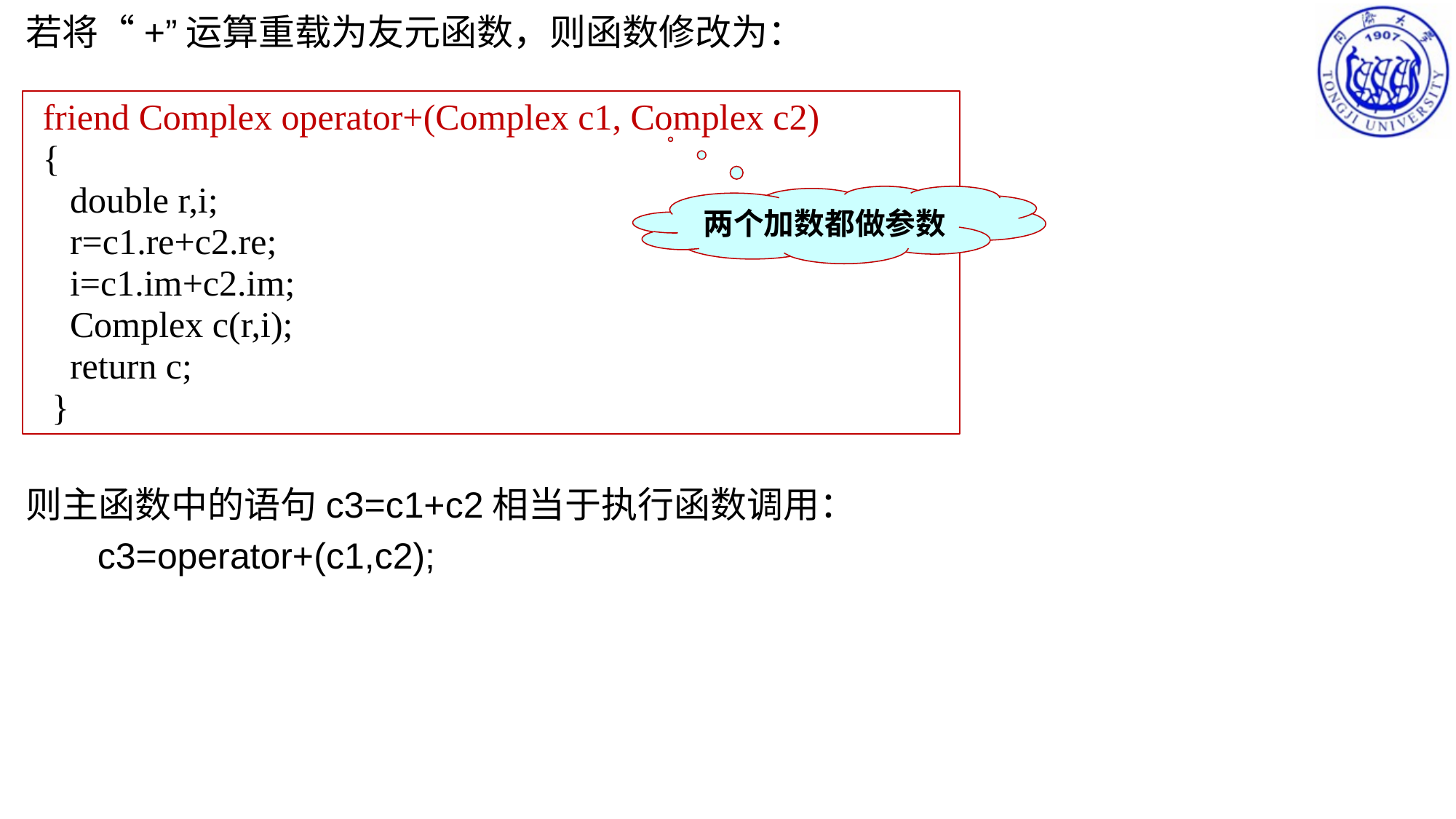

若将“+”运算重载为友元函数，则函数修改为：
 friend Complex operator+(Complex c1, Complex c2)
 {
    double r,i;
    r=c1.re+c2.re;
    i=c1.im+c2.im;
    Complex c(r,i);
    return c;
  }
两个加数都做参数
则主函数中的语句c3=c1+c2相当于执行函数调用：
       c3=operator+(c1,c2);